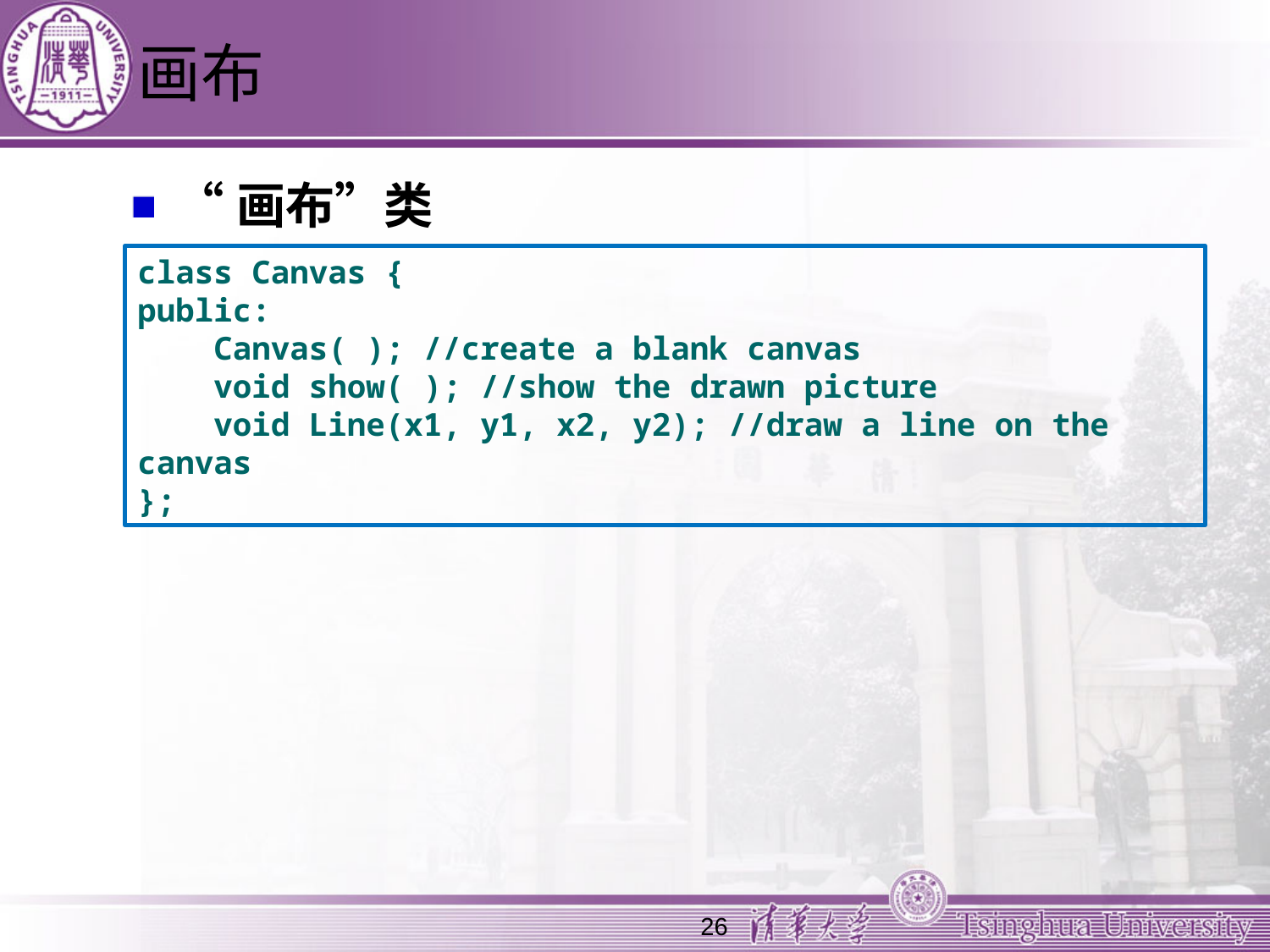

# 画布
“画布”类
class Canvas {
public:
    Canvas( ); //create a blank canvas
    void show( ); //show the drawn picture
    void Line(x1, y1, x2, y2); //draw a line on the canvas
};
26